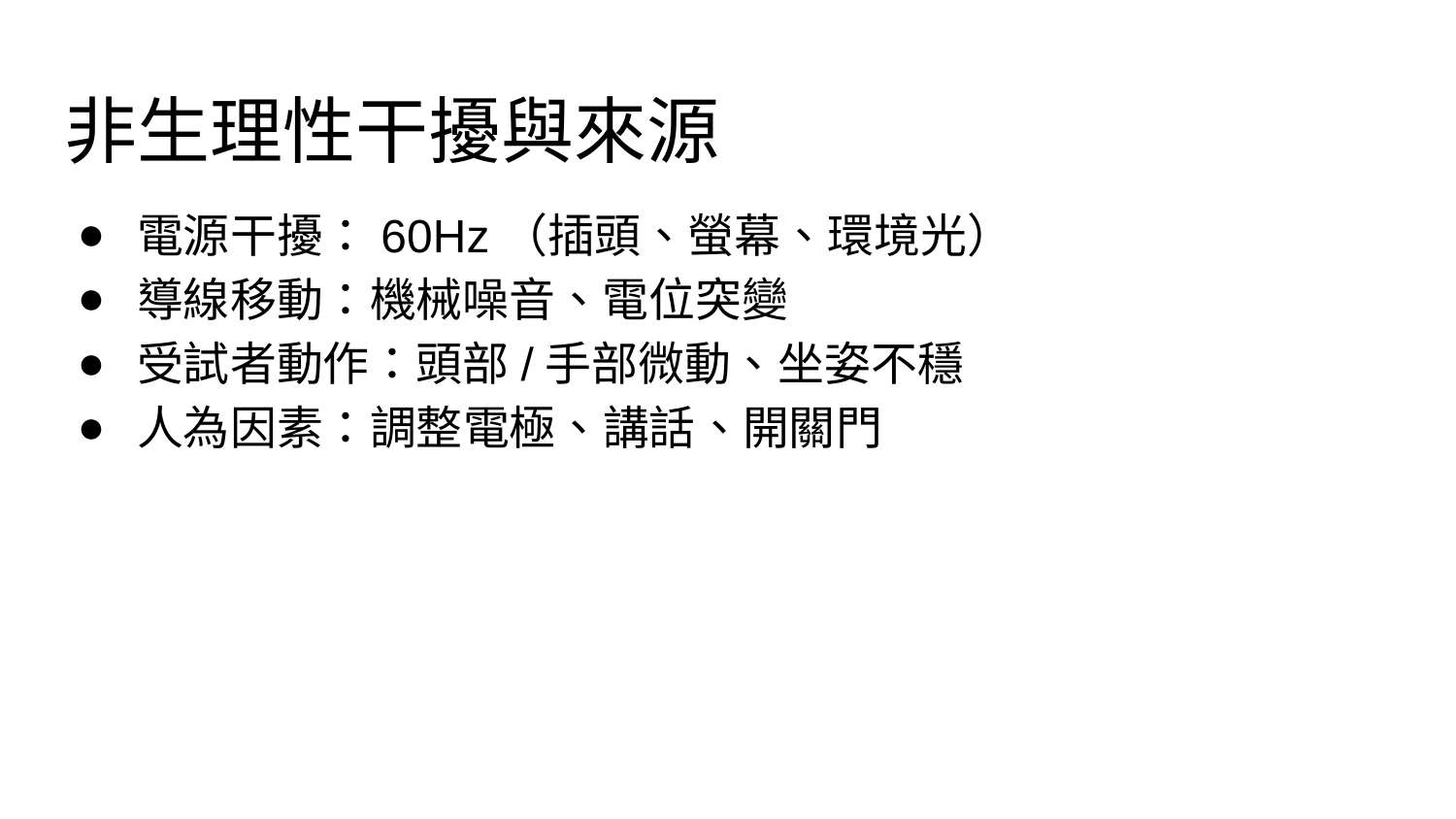

# 非生理性干擾與來源
電源干擾：60Hz（插頭、螢幕、環境光）
導線移動：機械噪音、電位突變
受試者動作：頭部/手部微動、坐姿不穩
人為因素：調整電極、講話、開關門